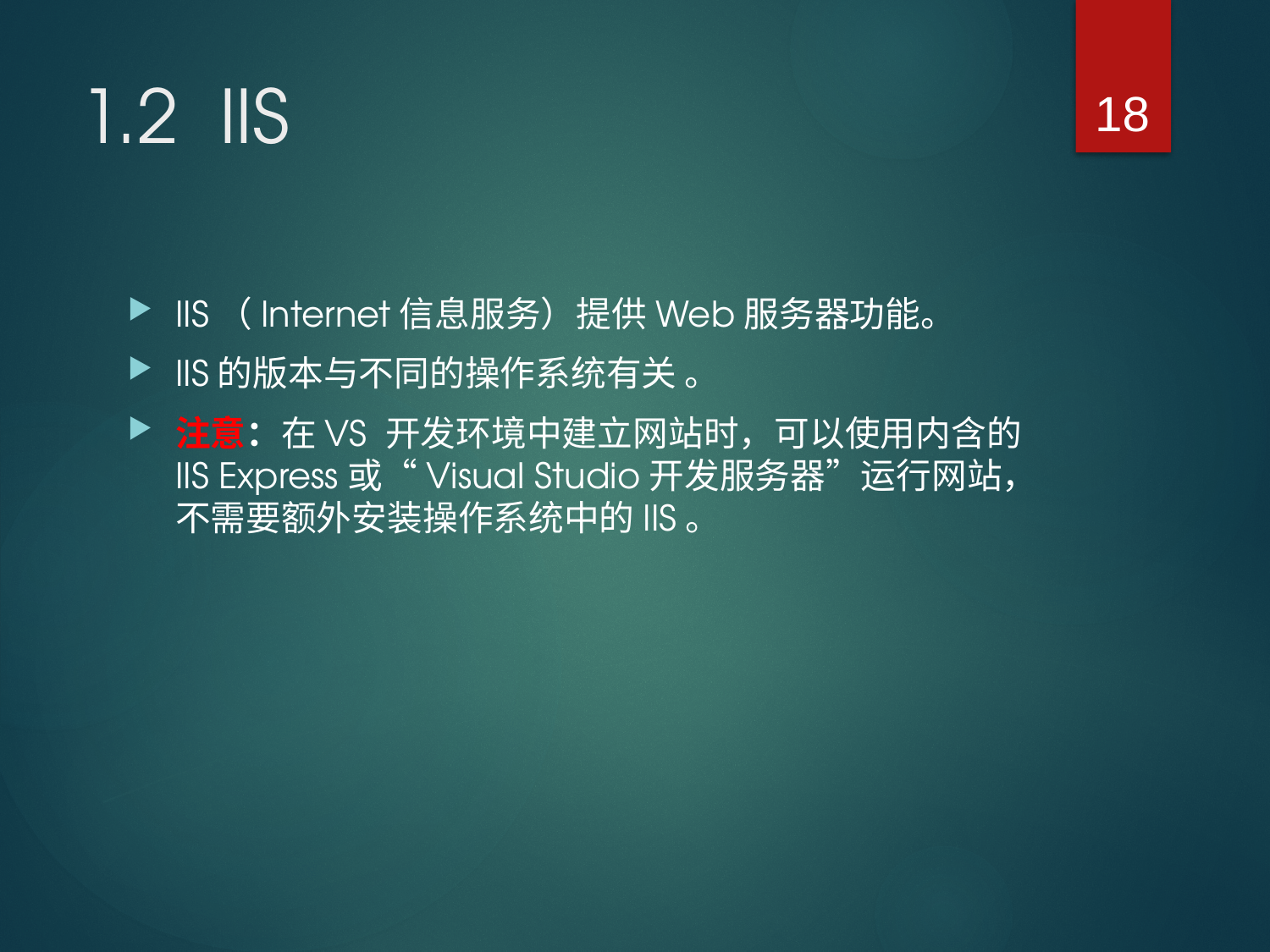

18
# 1.2  IIS
IIS（Internet信息服务）提供Web服务器功能。
IIS的版本与不同的操作系统有关 。
注意：在VS 开发环境中建立网站时，可以使用内含的IIS Express或“Visual Studio开发服务器”运行网站，不需要额外安装操作系统中的IIS。